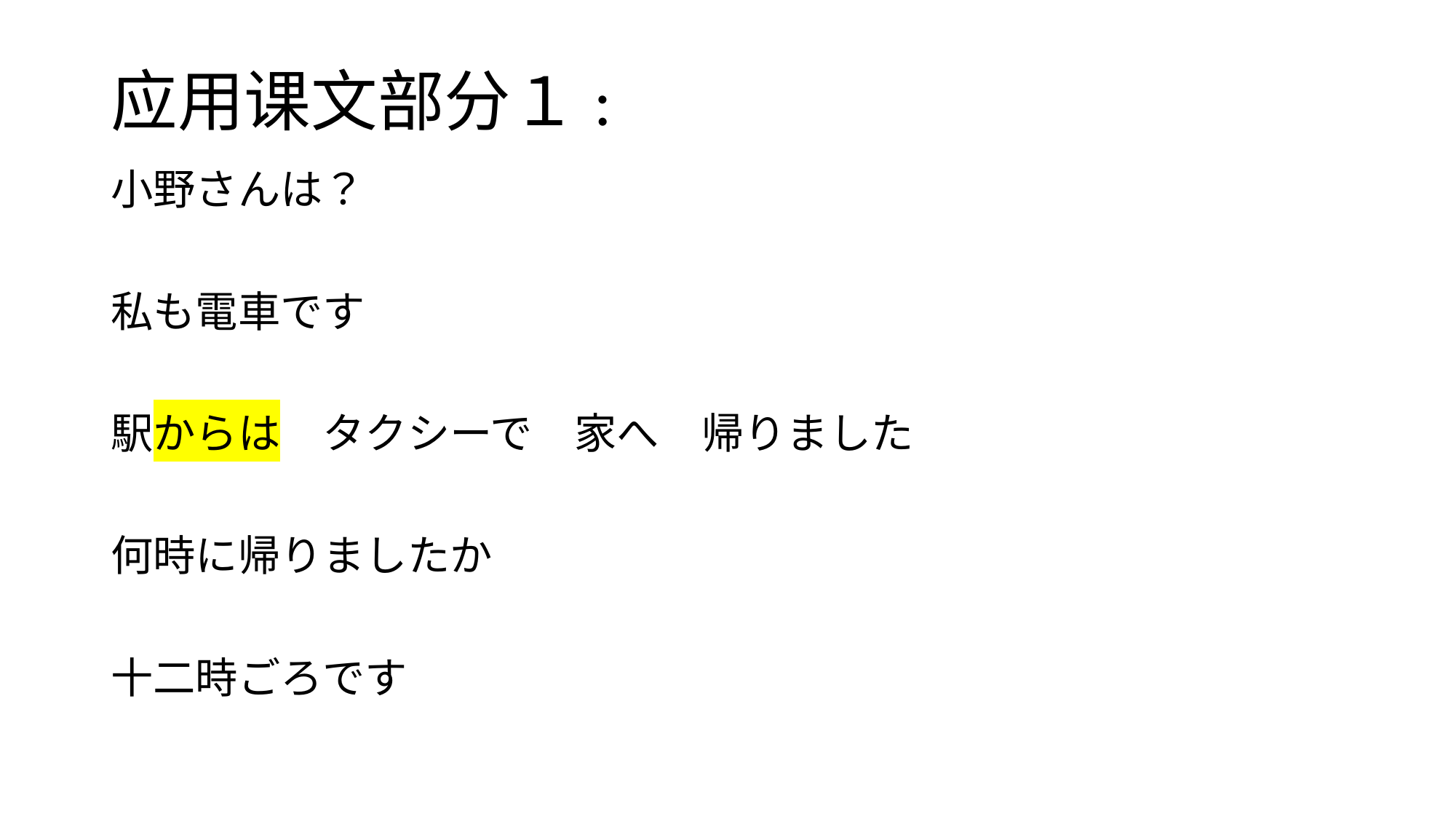

# 应用课文部分１:
小野さんは？

私も電車です

駅からは　タクシーで　家へ　帰りました

何時に帰りましたか

十二時ごろです